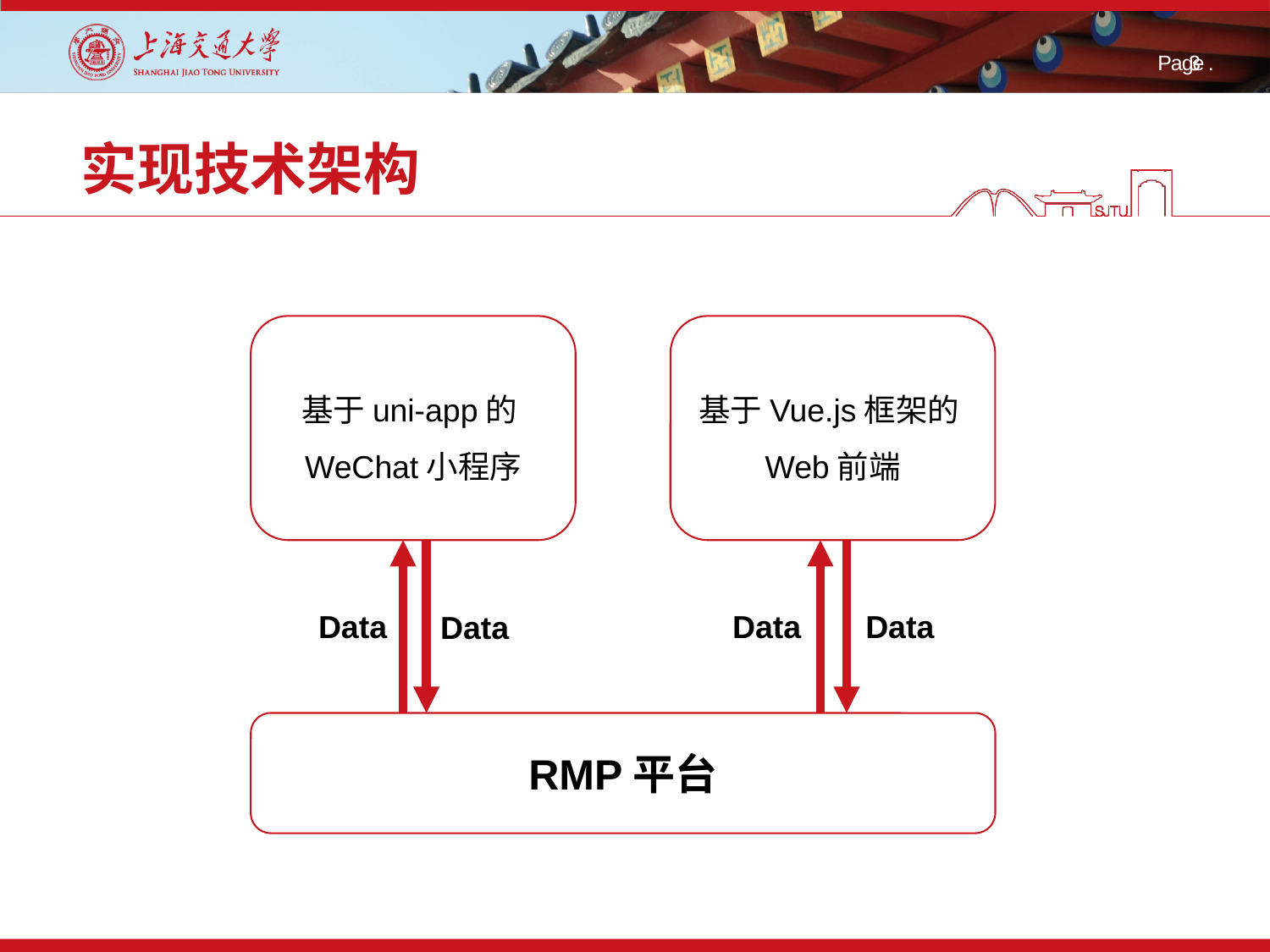

# 实现技术架构
基于uni-app的WeChat小程序
基于Vue.js框架的Web前端
Data
Data
Data
Data
RMP平台